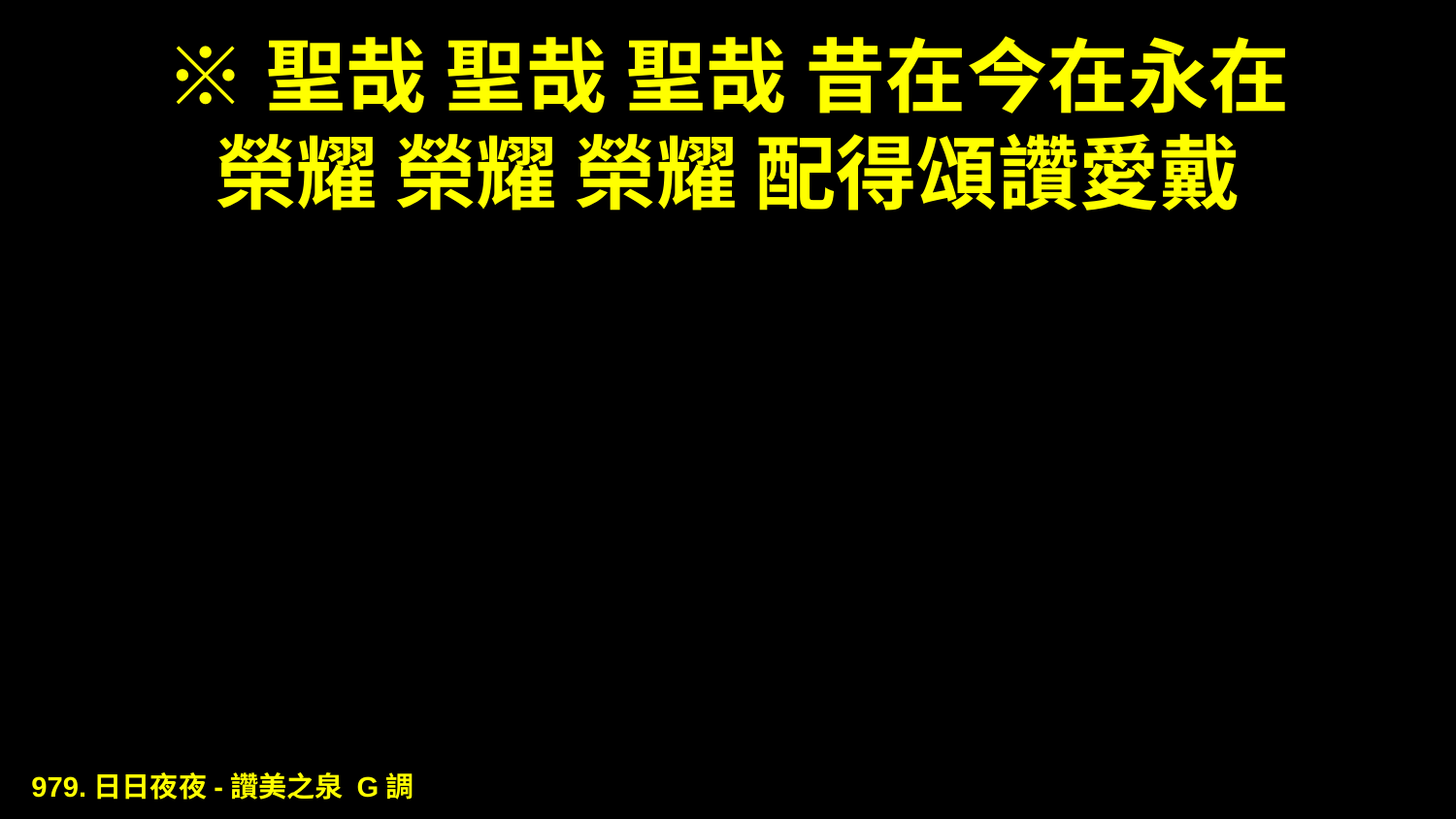

# ※聖哉 聖哉 聖哉 昔在今在永在 榮耀 榮耀 榮耀 配得頌讚愛戴
979.日日夜夜-讚美之泉 G調